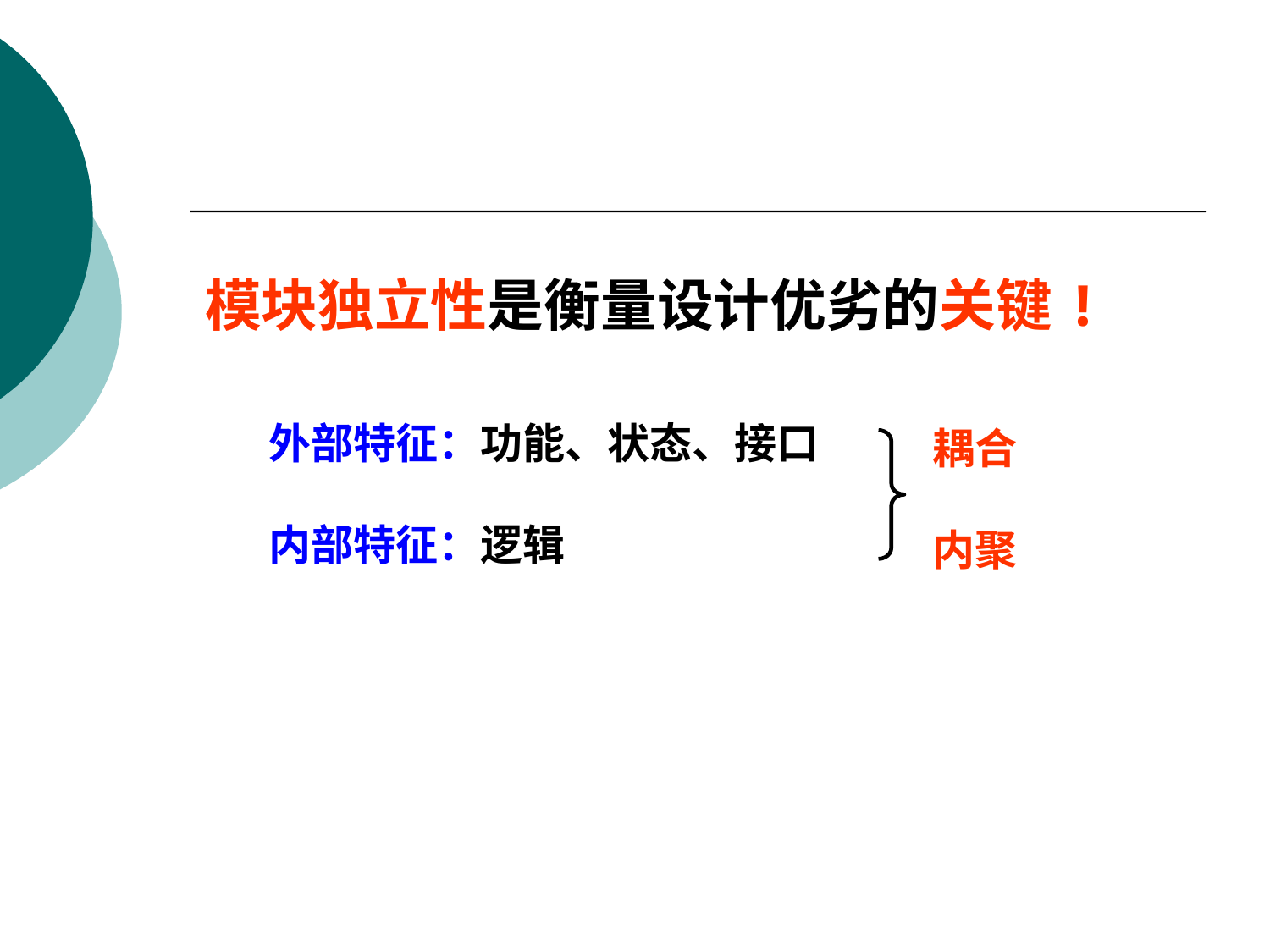

模块独立性是衡量设计优劣的关键!
外部特征：功能、状态、接口
内部特征：逻辑
耦合
内聚